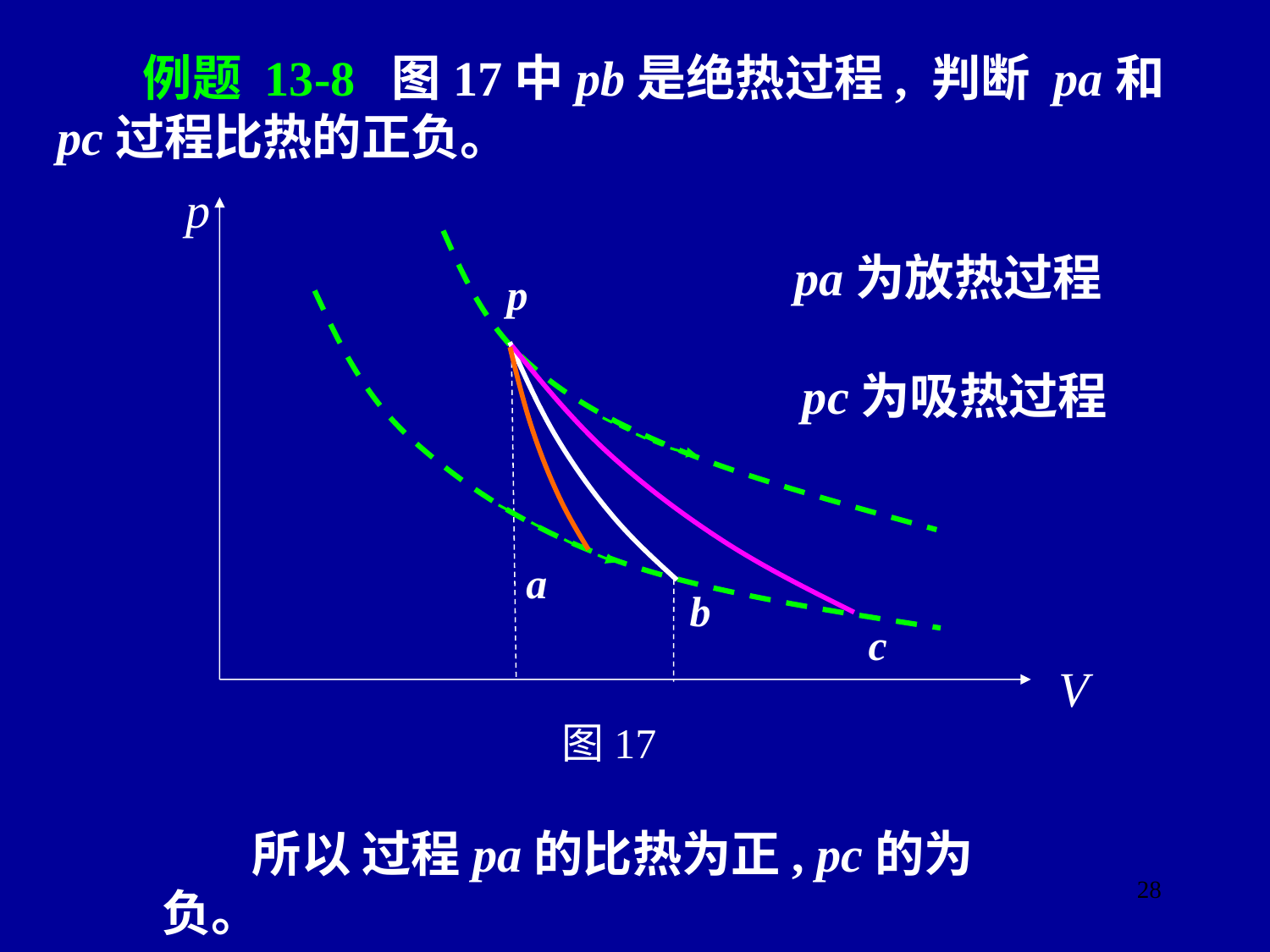

例题 13-8  图17中pb是绝热过程, 判断 pa和pc过程比热的正负。
p

p

a
b
c
V

图17
pa为放热过程

pc为吸热过程

       所以 过程pa的比热为正, pc的为负。
28